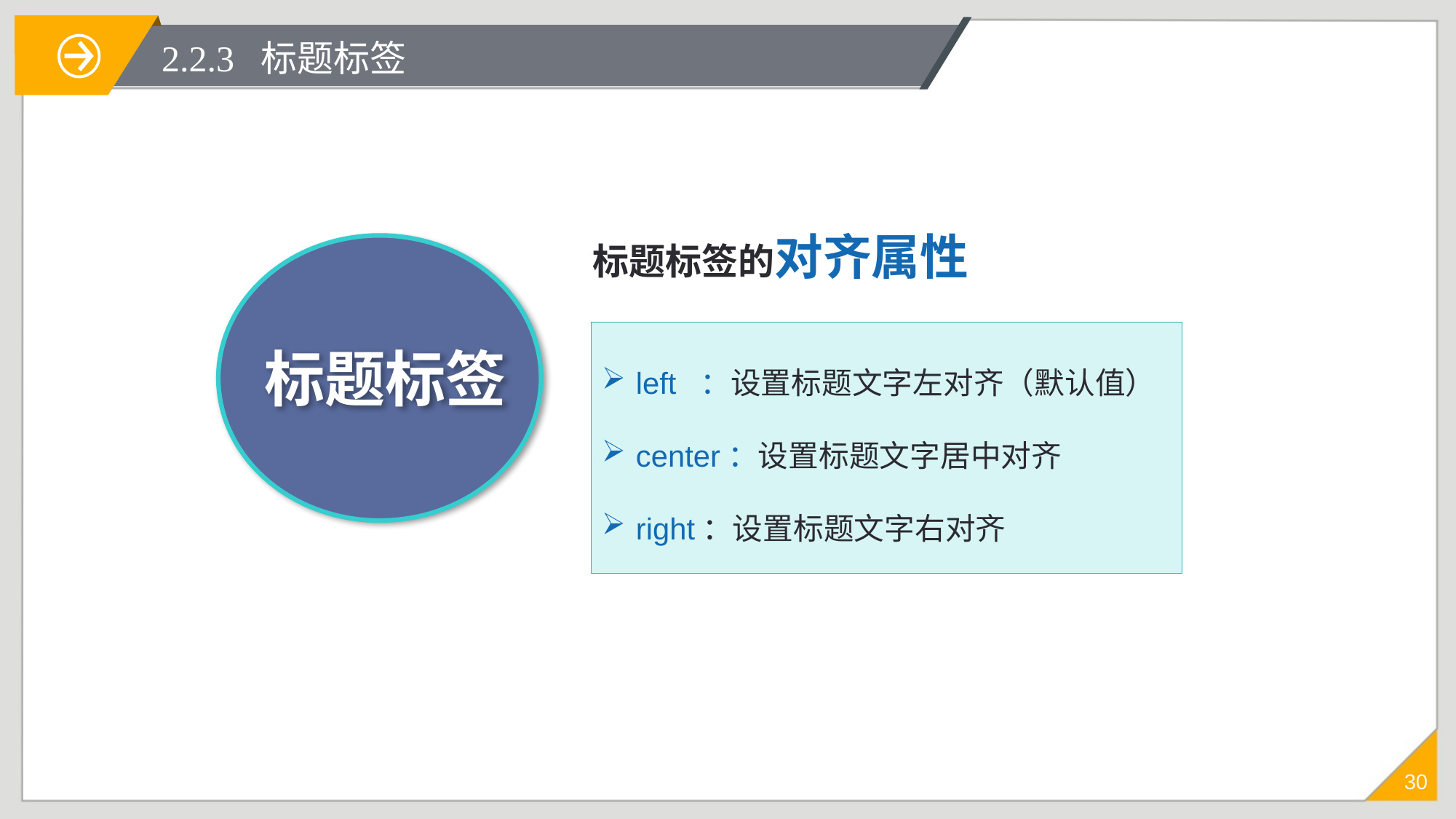

# 2.2.3  标题标签
标题标签的对齐属性

标题标签

left  ：设置标题文字左对齐（默认值）
center：设置标题文字居中对齐
right：设置标题文字右对齐